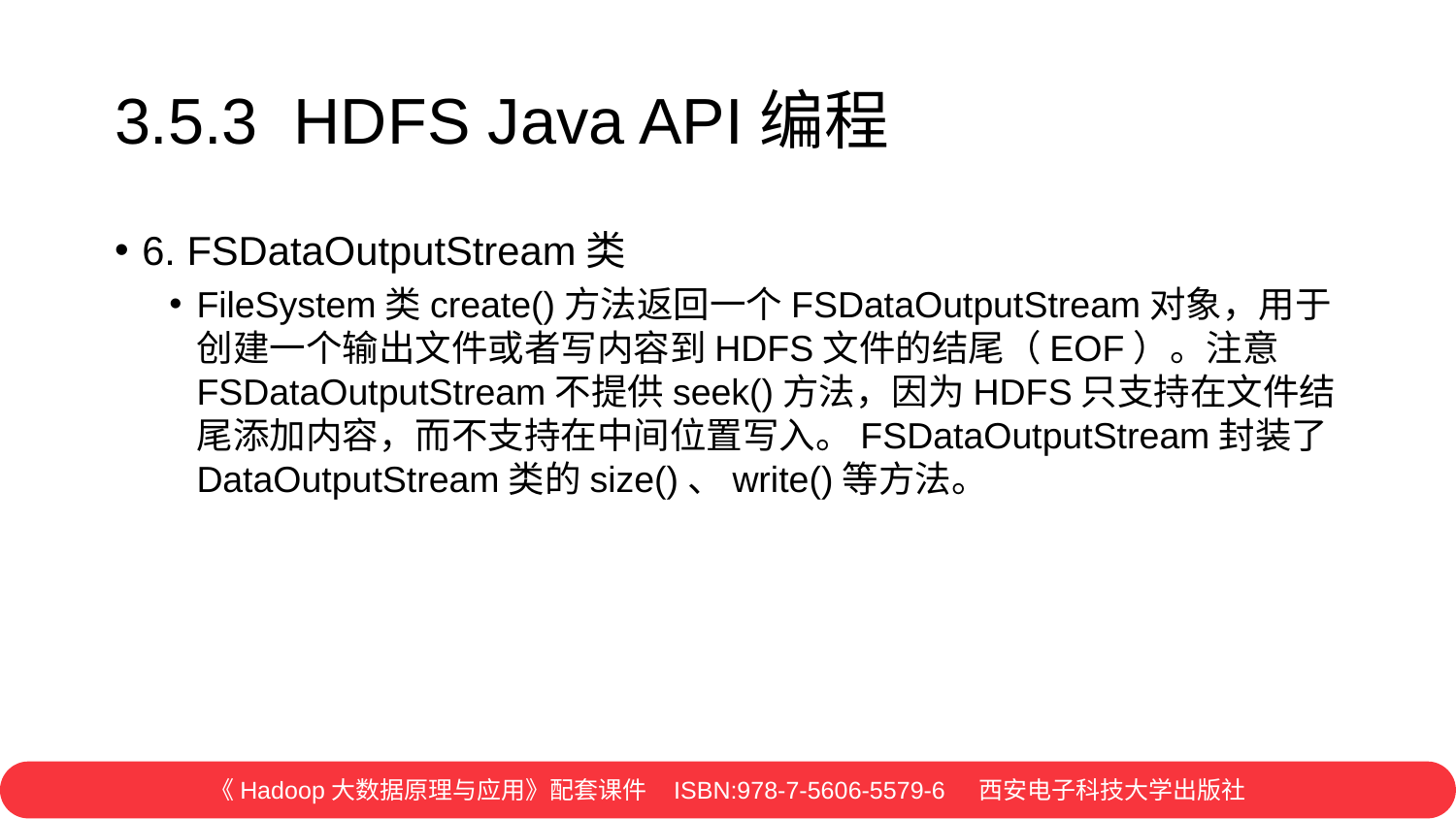

# 3.5.3  HDFS Java API编程
6. FSDataOutputStream类
FileSystem类create()方法返回一个FSDataOutputStream对象，用于创建一个输出文件或者写内容到HDFS文件的结尾（EOF）。注意FSDataOutputStream不提供seek()方法，因为HDFS只支持在文件结尾添加内容，而不支持在中间位置写入。FSDataOutputStream封装了DataOutputStream类的size()、write()等方法。